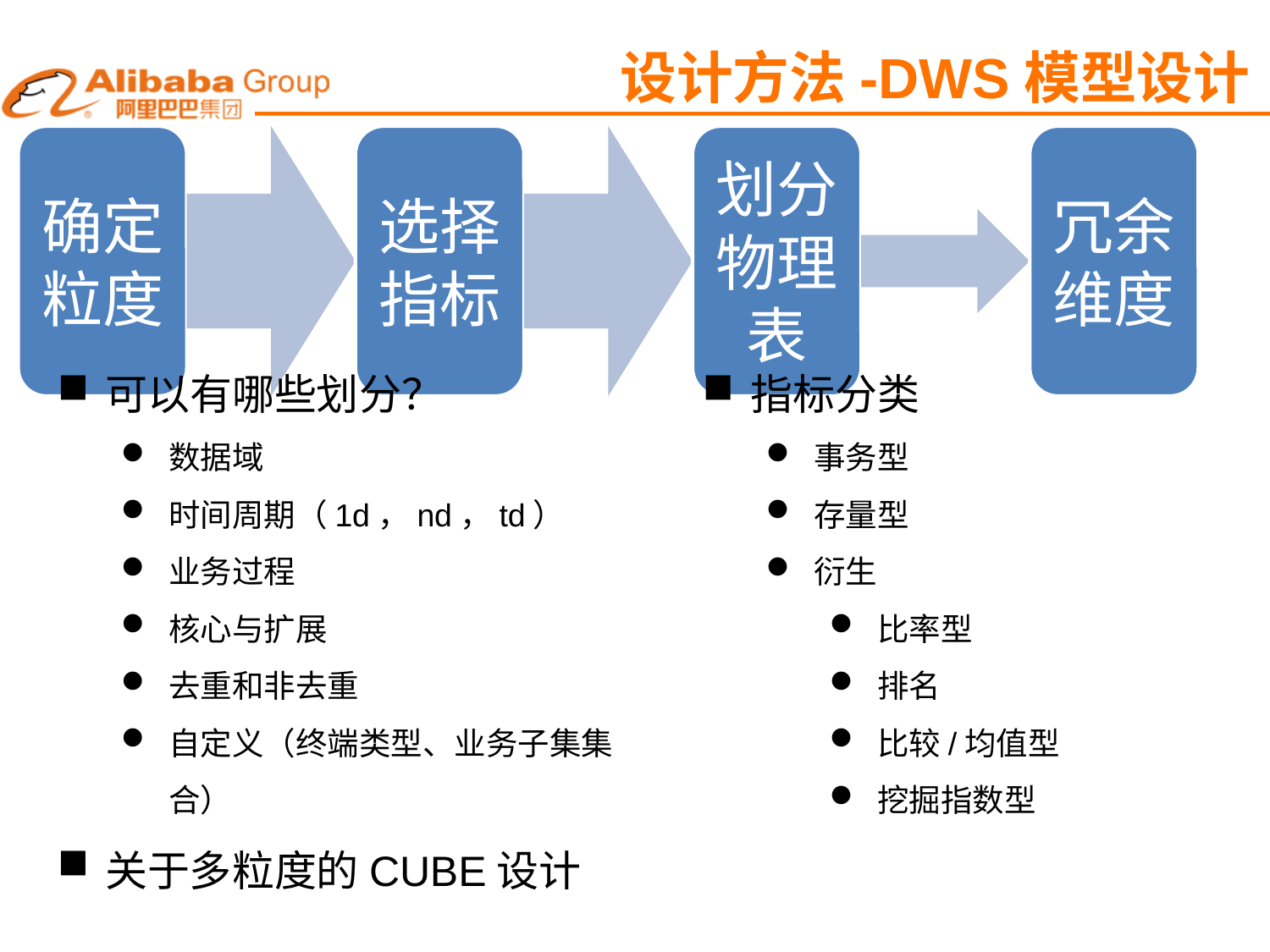

设计方法-DWS模型设计
确定粒度
选择指标
划分物理表
冗余维度
可以有哪些划分？
数据域
时间周期（1d，nd，td）
业务过程
核心与扩展
去重和非去重
自定义（终端类型、业务子集集合）
关于多粒度的CUBE设计

指标分类
事务型
存量型
衍生
比率型
排名
比较/均值型
挖掘指数型
流量
商品
交易